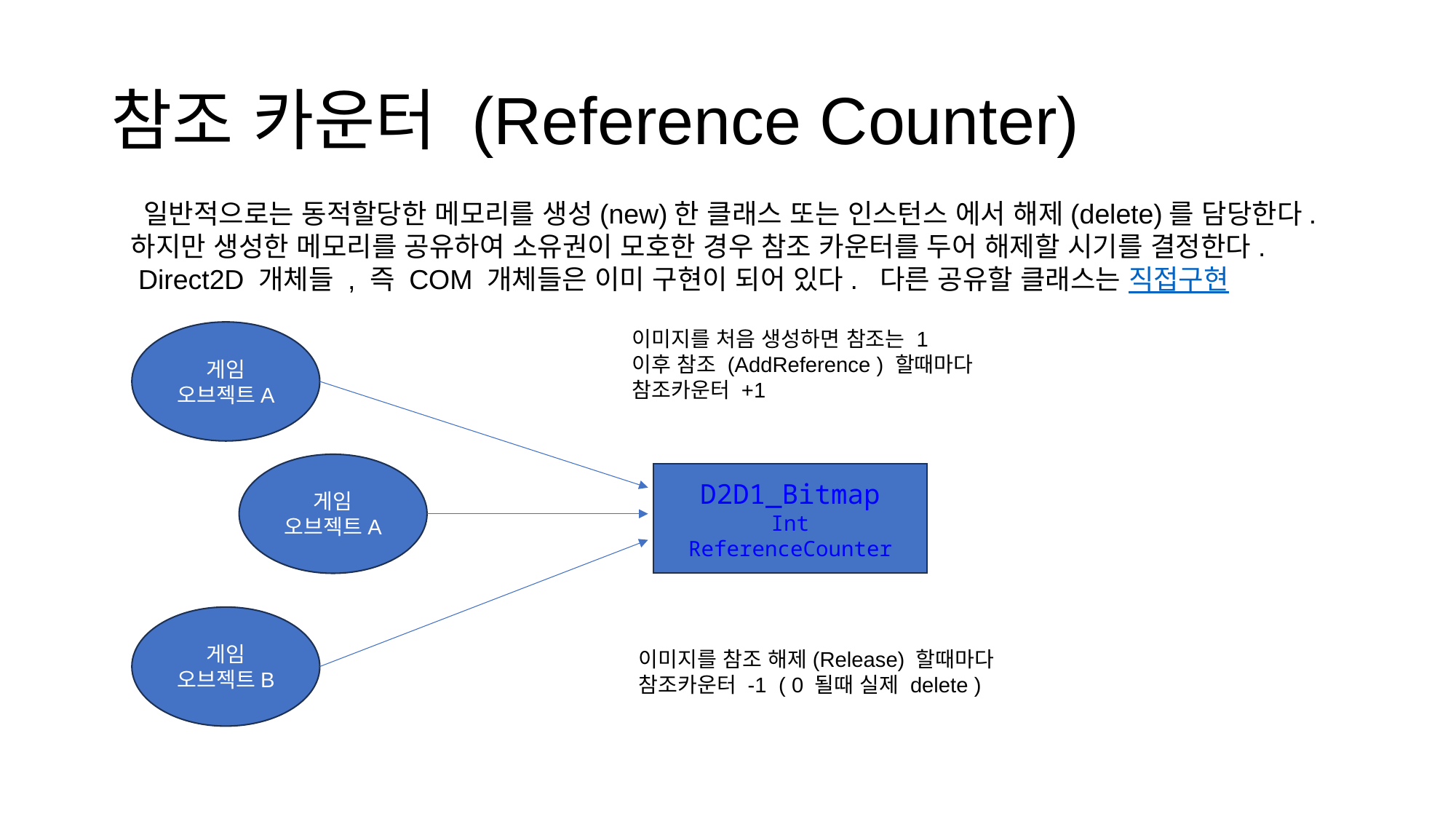

# 참조 카운터 (Reference Counter)
 일반적으로는 동적할당한 메모리를 생성(new)한 클래스 또는 인스턴스 에서 해제(delete)를 담당한다.
하지만 생성한 메모리를 공유하여 소유권이 모호한 경우 참조 카운터를 두어 해제할 시기를 결정한다.
 Direct2D 개체들 , 즉 COM 개체들은 이미 구현이 되어 있다.  다른 공유할 클래스는 직접구현
 이미지를 처음 생성하면 참조는 1
 이후 참조 (AddReference ) 할때마다
 참조카운터 +1
게임
오브젝트A
게임
오브젝트A
D2D1_Bitmap
Int ReferenceCounter
게임
오브젝트B
이미지를 참조 해제(Release) 할때마다
참조카운터 -1  ( 0 될때 실제 delete )